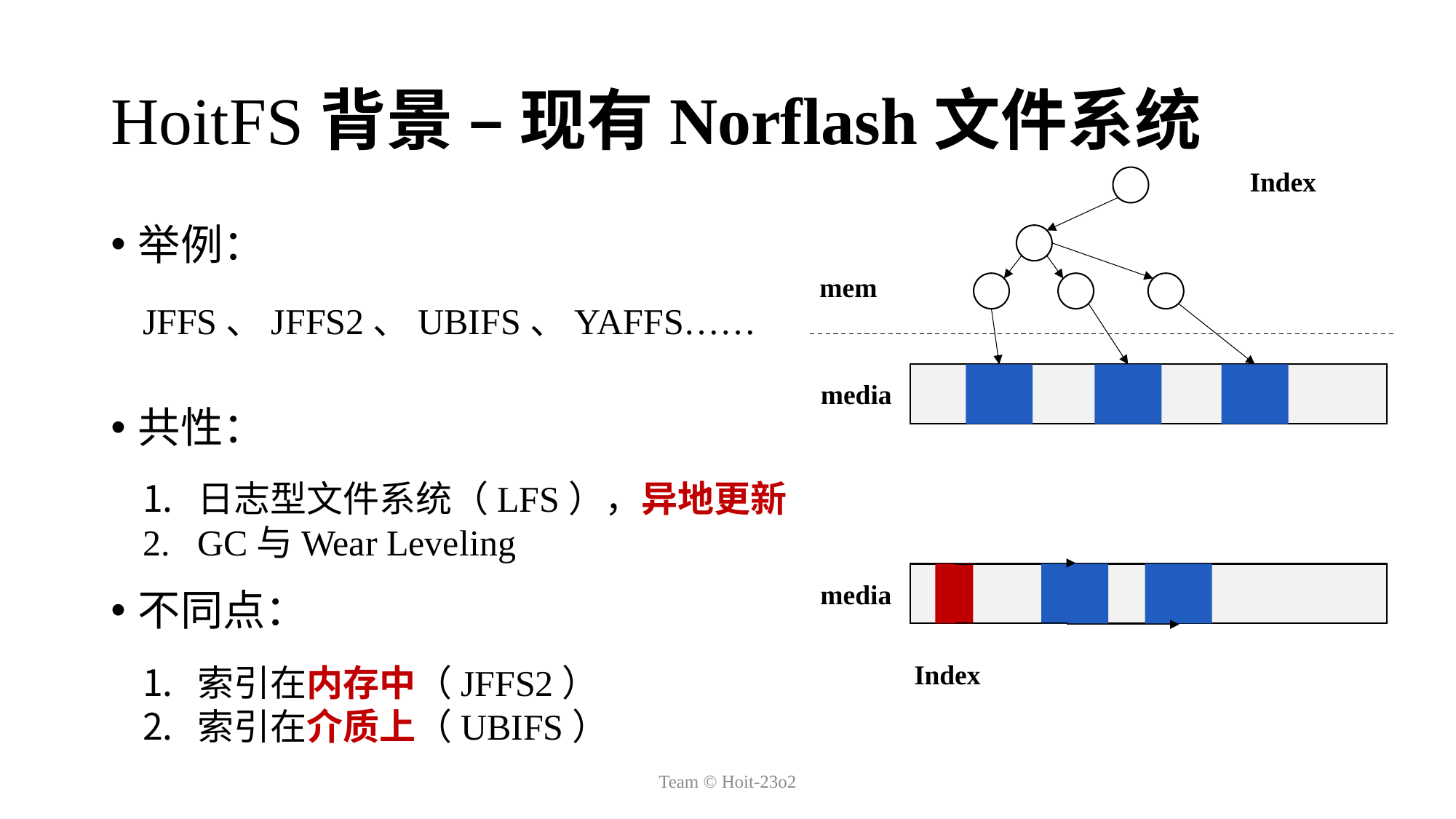

# HoitFS背景 – 现有Norflash文件系统
Index

mem

media
举例：

共性：

不同点：
JFFS、JFFS2、UBIFS、YAFFS……
日志型文件系统（LFS），异地更新
GC与Wear Leveling

media
Index
索引在内存中（JFFS2）
索引在介质上（UBIFS）
Team © Hoit-23o2